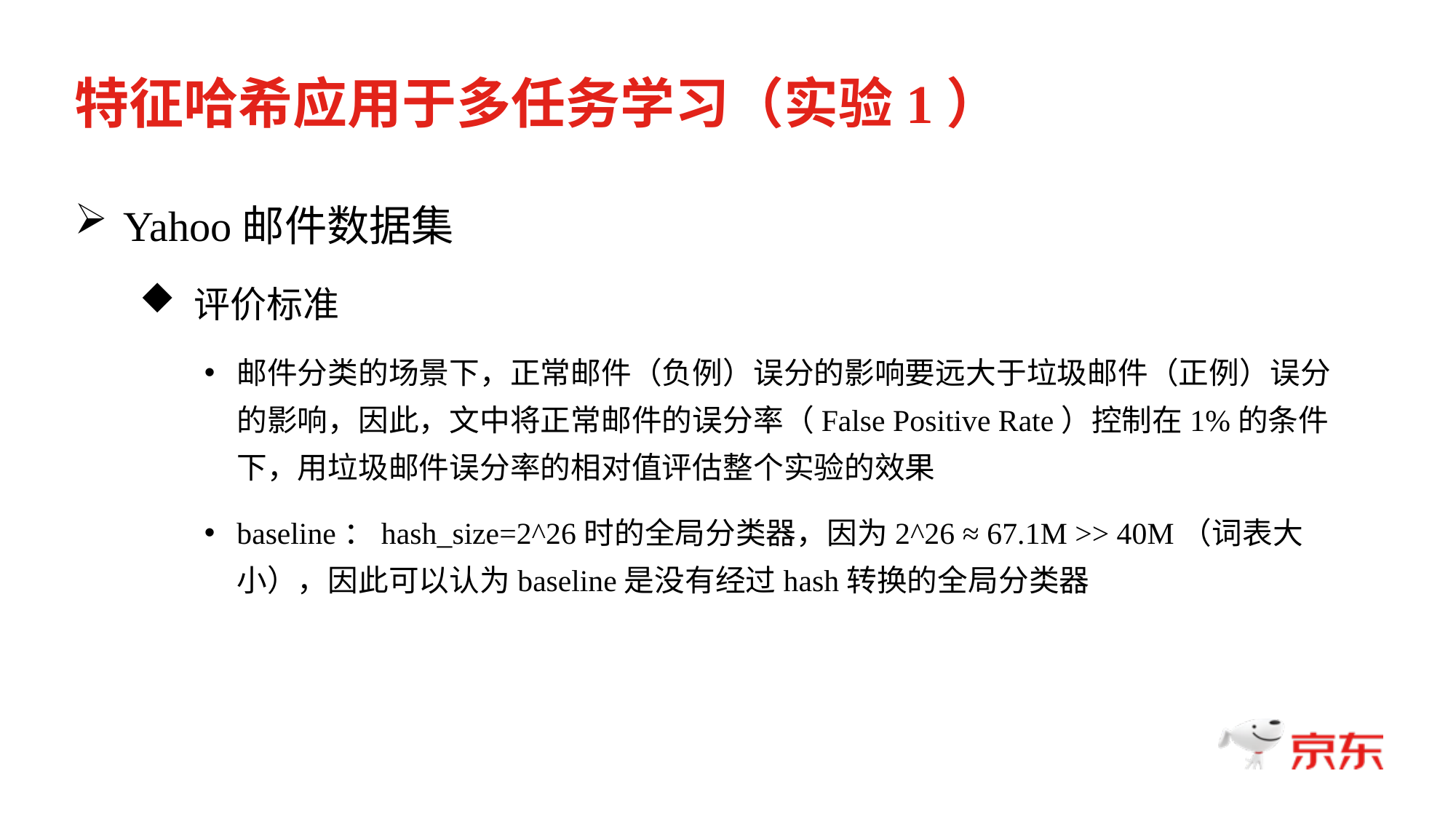

特征哈希应用于多任务学习（实验1）

Yahoo邮件数据集
评价标准
邮件分类的场景下，正常邮件（负例）误分的影响要远大于垃圾邮件（正例）误分的影响，因此，文中将正常邮件的误分率（False Positive Rate）控制在1%的条件下，用垃圾邮件误分率的相对值评估整个实验的效果
baseline：hash_size=2^26时的全局分类器，因为2^26 ≈ 67.1M >> 40M（词表大小），因此可以认为baseline是没有经过hash转换的全局分类器